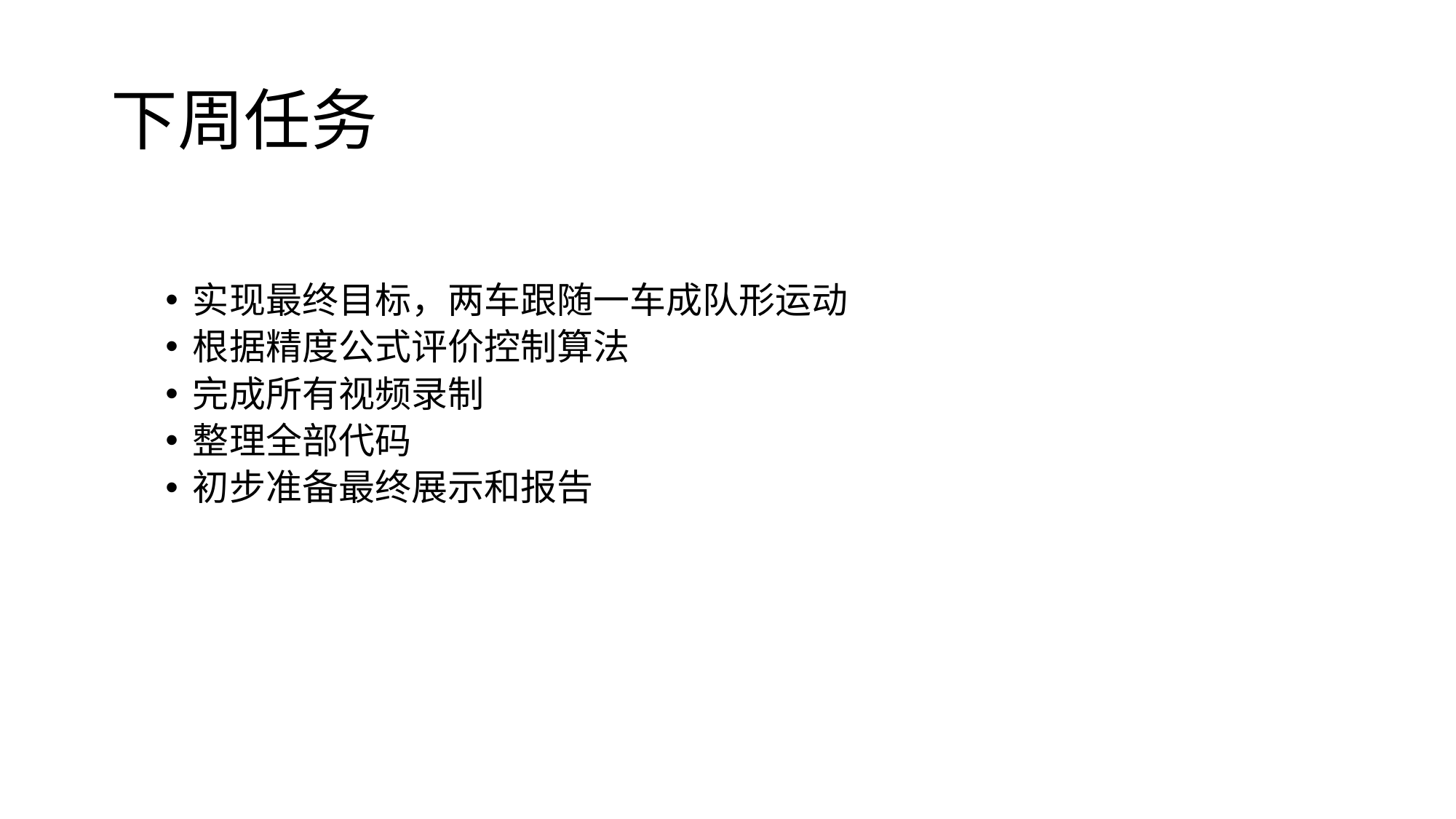

# 下周任务

实现最终目标，两车跟随一车成队形运动
根据精度公式评价控制算法
完成所有视频录制
整理全部代码
初步准备最终展示和报告